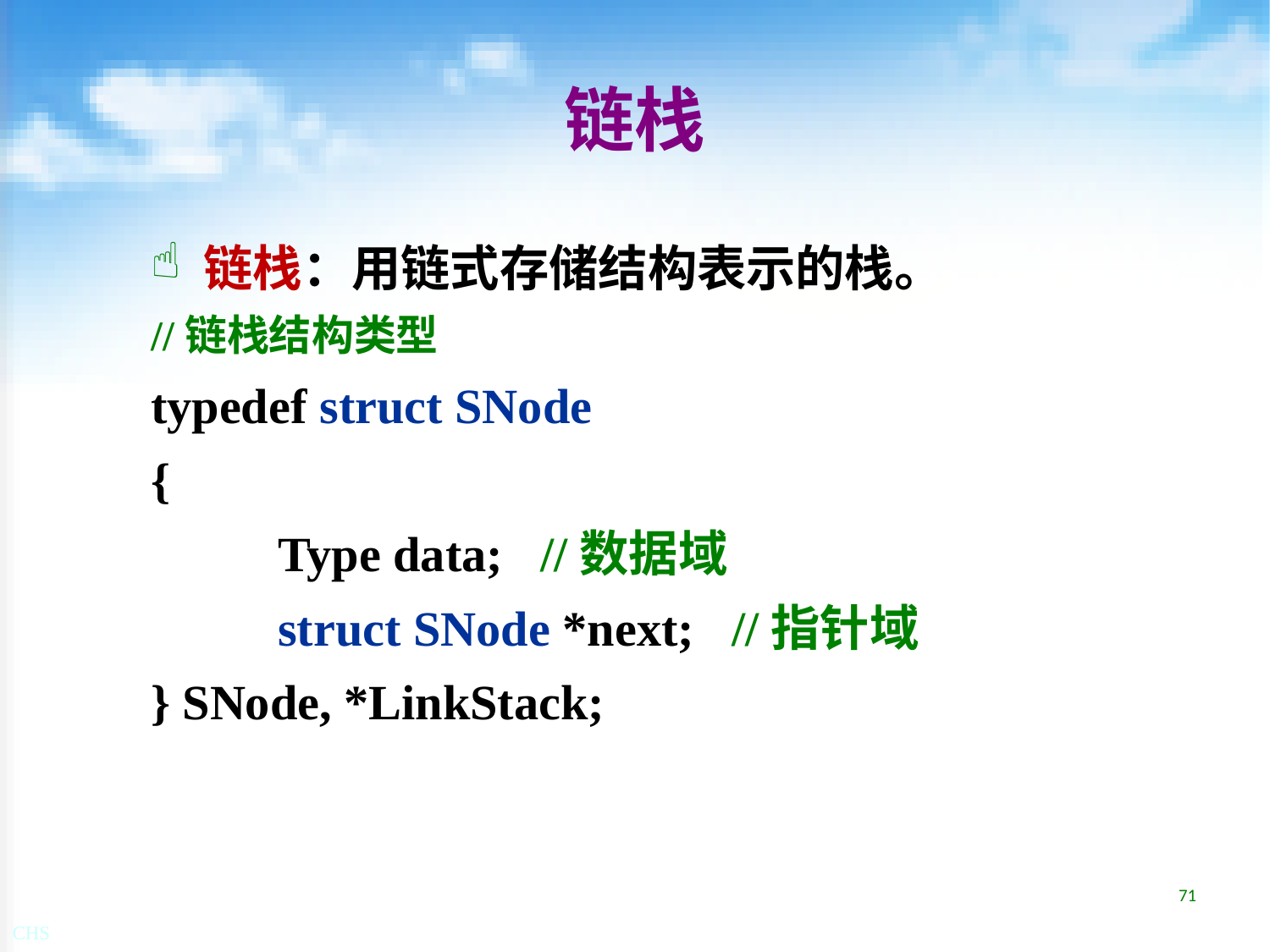

# 链栈
 链栈：用链式存储结构表示的栈。
//链栈结构类型
typedef struct SNode
{
	Type data;   //数据域
	struct SNode *next;   //指针域
} SNode, *LinkStack;
71